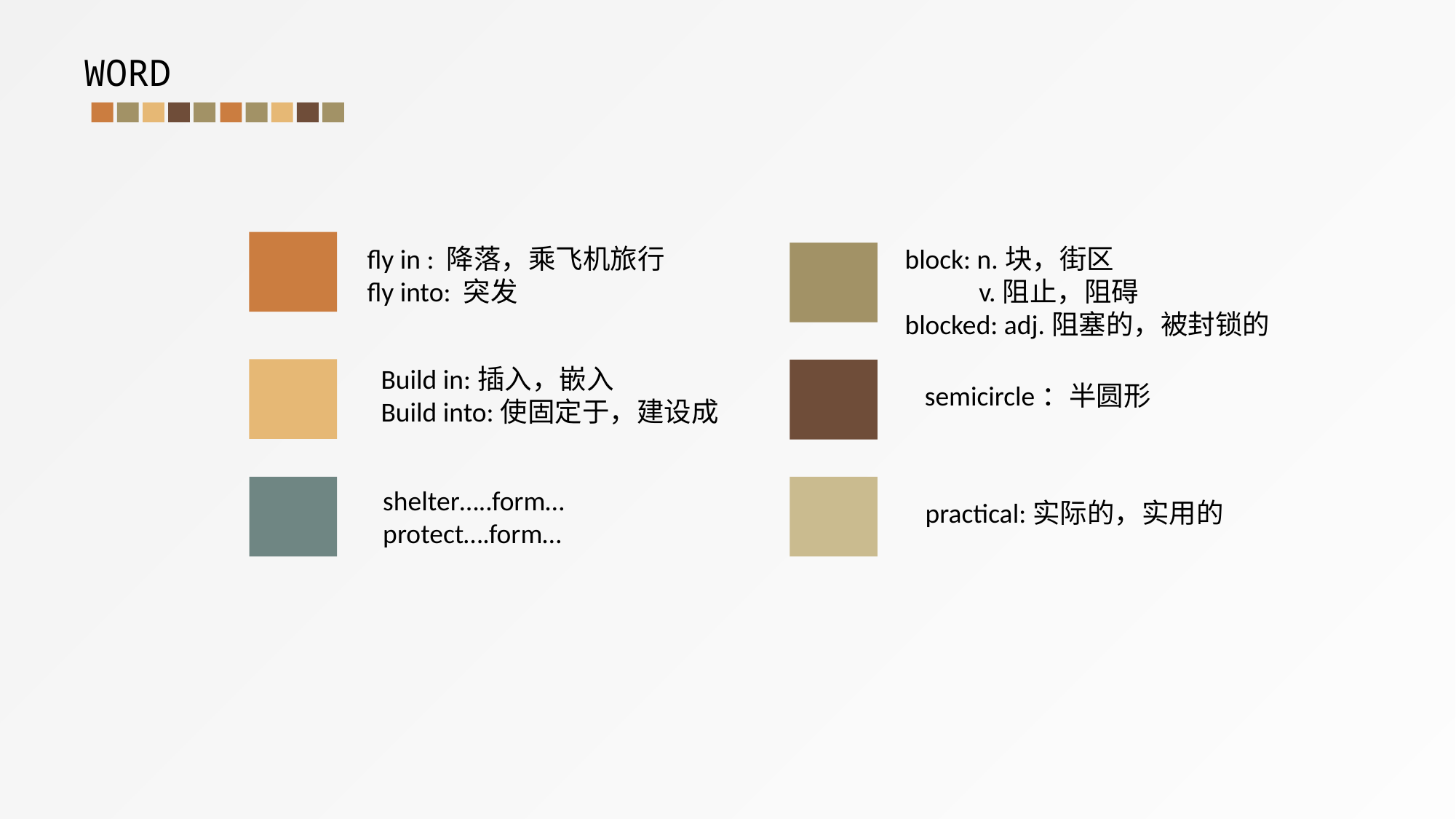

WORD

block: n.块，街区
            v.阻止，阻碍
blocked: adj.阻塞的，被封锁的
fly in : 降落，乘飞机旅行
fly into: 突发

Build in:插入，嵌入
Build into:使固定于，建设成

semicircle：半圆形

shelter…..form…
protect….form…
practical:实际的，实用的